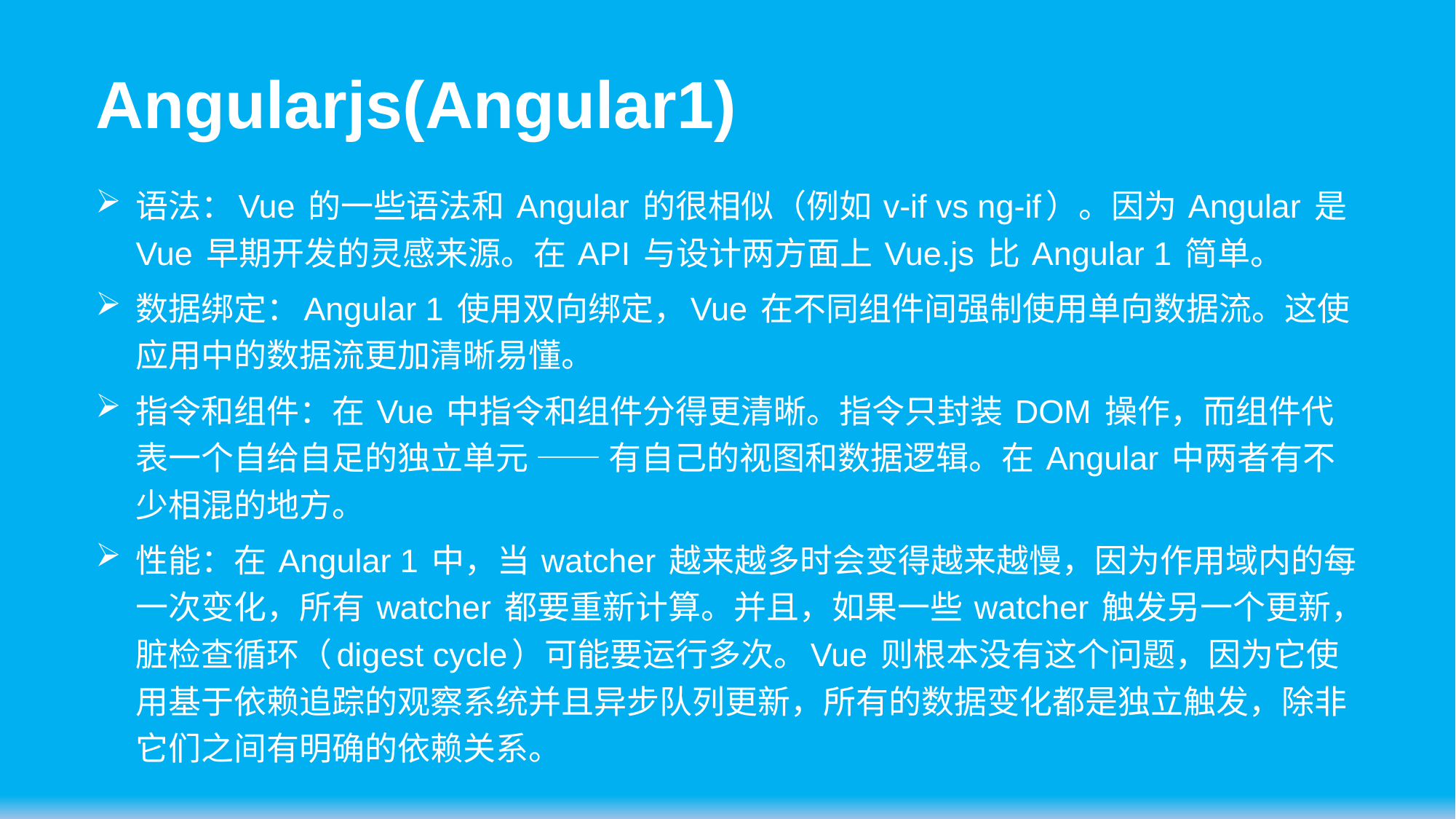

# Angularjs(Angular1)
语法：Vue 的一些语法和 Angular 的很相似（例如 v-if vs ng-if）。因为 Angular 是 Vue 早期开发的灵感来源。在 API 与设计两方面上 Vue.js 比 Angular 1 简单。
数据绑定：Angular 1 使用双向绑定，Vue 在不同组件间强制使用单向数据流。这使应用中的数据流更加清晰易懂。
指令和组件：在 Vue 中指令和组件分得更清晰。指令只封装 DOM 操作，而组件代表一个自给自足的独立单元 —— 有自己的视图和数据逻辑。在 Angular 中两者有不少相混的地方。
性能：在 Angular 1 中，当 watcher 越来越多时会变得越来越慢，因为作用域内的每一次变化，所有 watcher 都要重新计算。并且，如果一些 watcher 触发另一个更新，脏检查循环（digest cycle）可能要运行多次。Vue 则根本没有这个问题，因为它使用基于依赖追踪的观察系统并且异步队列更新，所有的数据变化都是独立触发，除非它们之间有明确的依赖关系。